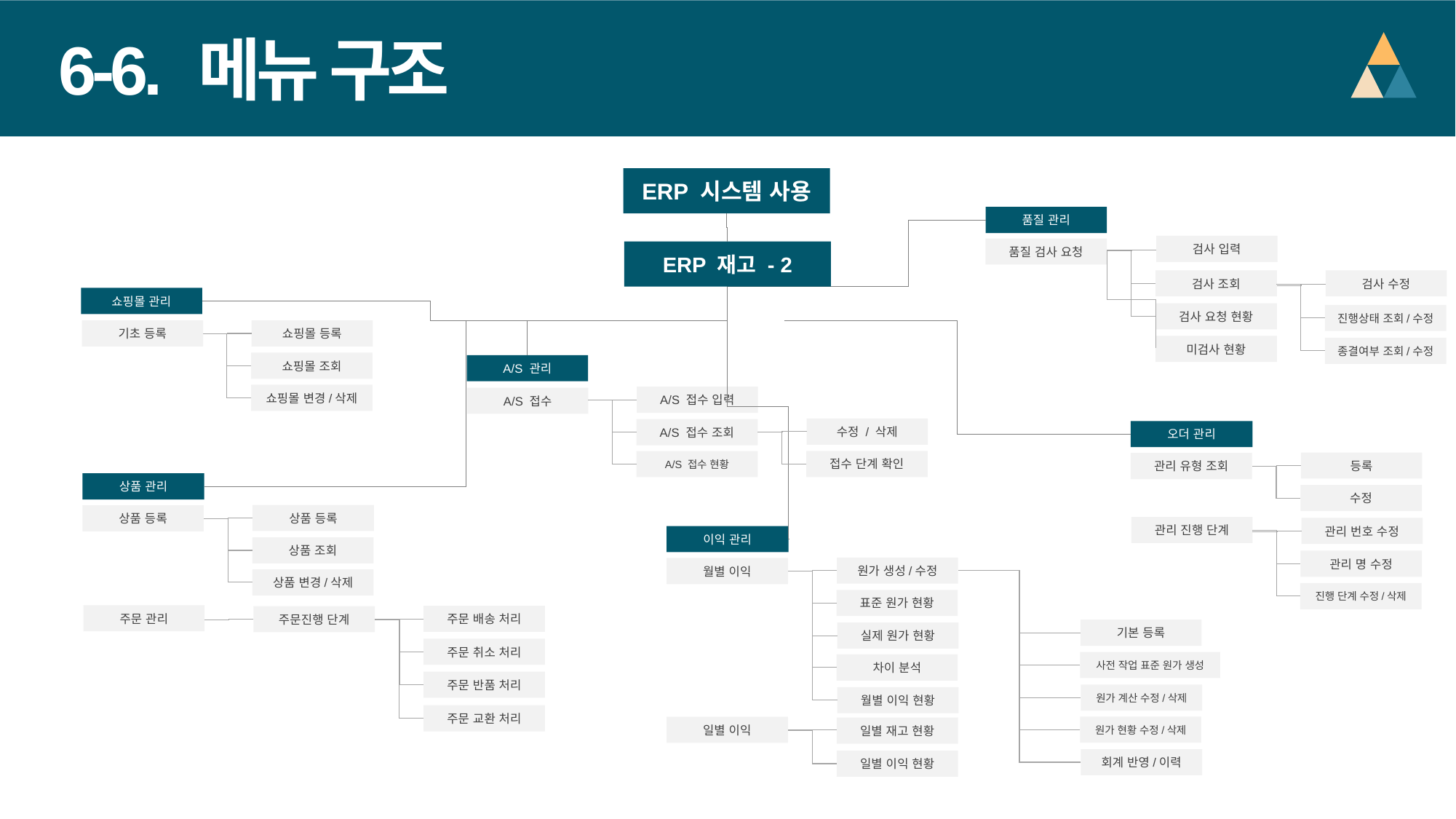

6-6. 메뉴 구조

ERP 시스템 사용
품질 관리
검사 입력
품질 검사 요청
ERP 재고 - 2
검사 조회
검사 수정
쇼핑몰 관리
검사 요청 현황
진행상태 조회/수정
쇼핑몰 등록
기초 등록
미검사 현황
종결여부 조회/수정
쇼핑몰 조회
A/S 관리
쇼핑몰 변경/삭제
A/S 접수 입력
A/S 접수
수정 / 삭제
A/S 접수 조회
오더 관리
접수 단계 확인
A/S 접수 현황
등록
관리 유형 조회
상품 관리
수정
상품 등록
상품 등록
관리 진행 단계
관리 번호 수정
이익 관리
상품 조회
관리 명 수정
원가 생성/수정
월별 이익
상품 변경/삭제
진행 단계 수정/삭제
표준 원가 현황
주문 관리
주문 배송 처리
주문진행 단계
기본 등록
실제 원가 현황
주문 취소 처리
사전 작업 표준 원가 생성
차이 분석
주문 반품 처리
원가 계산 수정/삭제
월별 이익 현황
주문 교환 처리
원가 현황 수정/삭제
일별 이익
일별 재고 현황
회계 반영/이력
일별 이익 현황